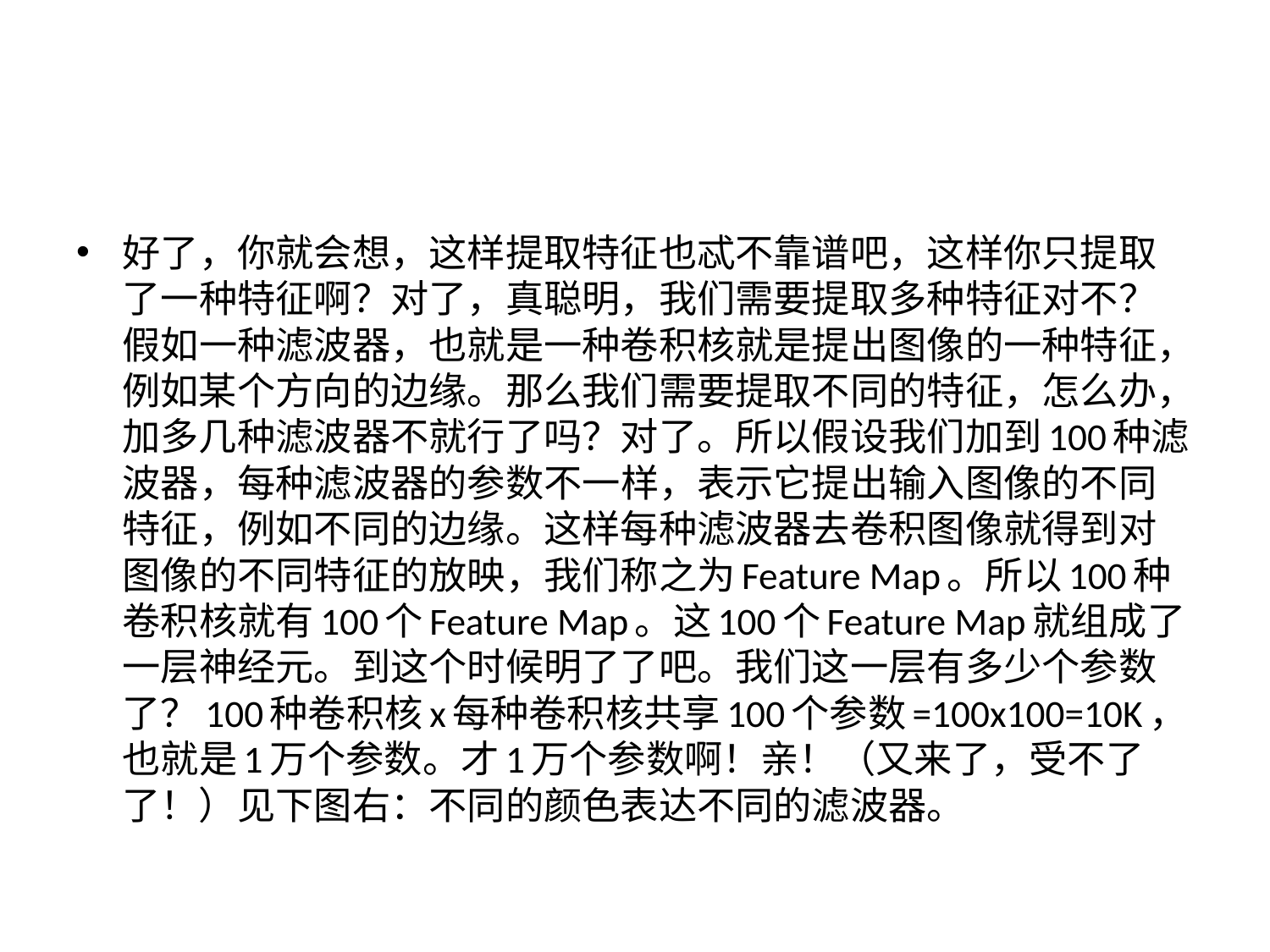

#
好了，你就会想，这样提取特征也忒不靠谱吧，这样你只提取了一种特征啊？对了，真聪明，我们需要提取多种特征对不？假如一种滤波器，也就是一种卷积核就是提出图像的一种特征，例如某个方向的边缘。那么我们需要提取不同的特征，怎么办，加多几种滤波器不就行了吗？对了。所以假设我们加到100种滤波器，每种滤波器的参数不一样，表示它提出输入图像的不同特征，例如不同的边缘。这样每种滤波器去卷积图像就得到对图像的不同特征的放映，我们称之为Feature Map。所以100种卷积核就有100个Feature Map。这100个Feature Map就组成了一层神经元。到这个时候明了了吧。我们这一层有多少个参数了？100种卷积核x每种卷积核共享100个参数=100x100=10K，也就是1万个参数。才1万个参数啊！亲！（又来了，受不了了！）见下图右：不同的颜色表达不同的滤波器。